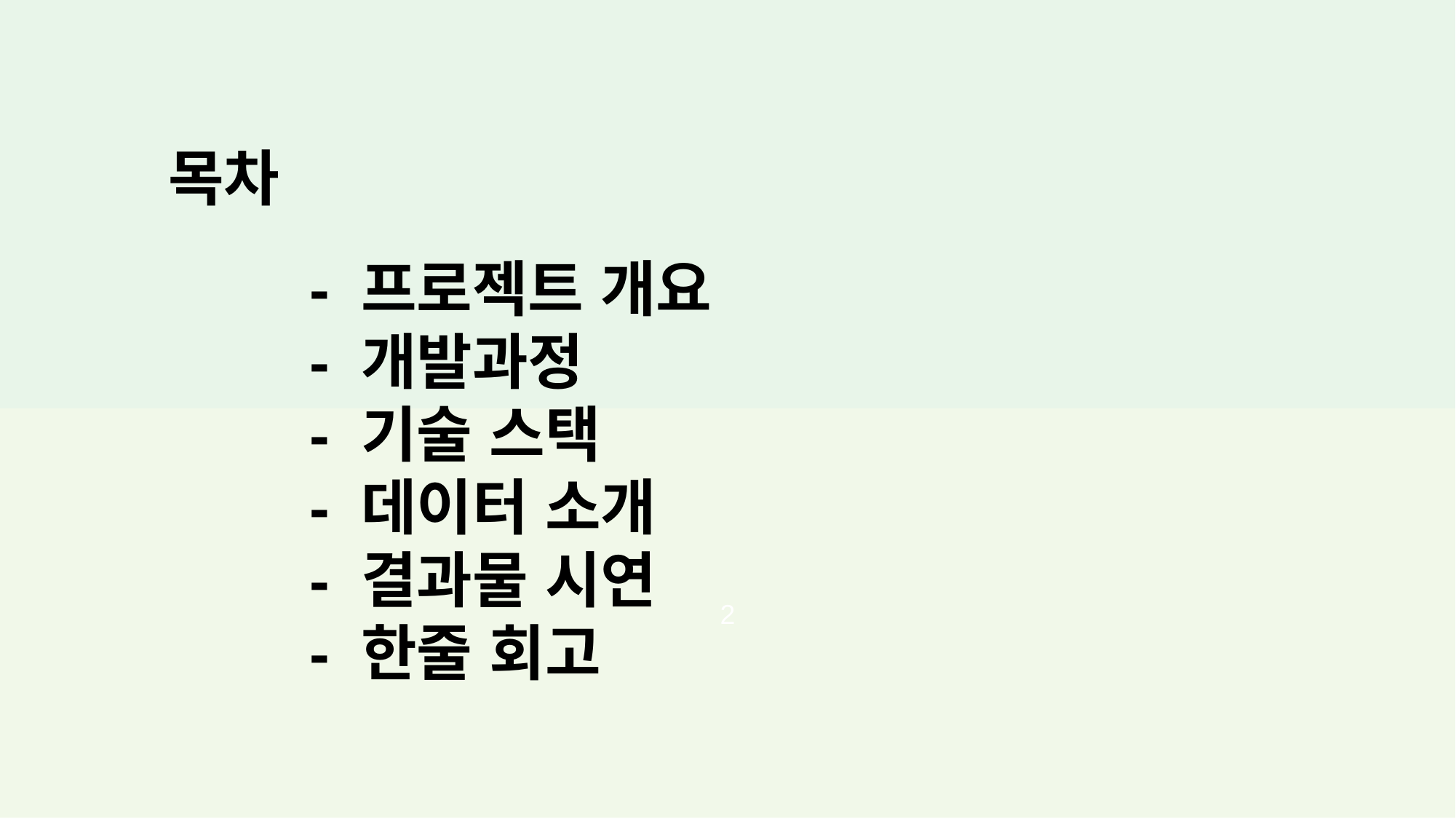

목차

- 프로젝트 개요
- 개발과정
- 기술 스택
- 데이터 소개
- 결과물 시연
- 한줄 회고

2